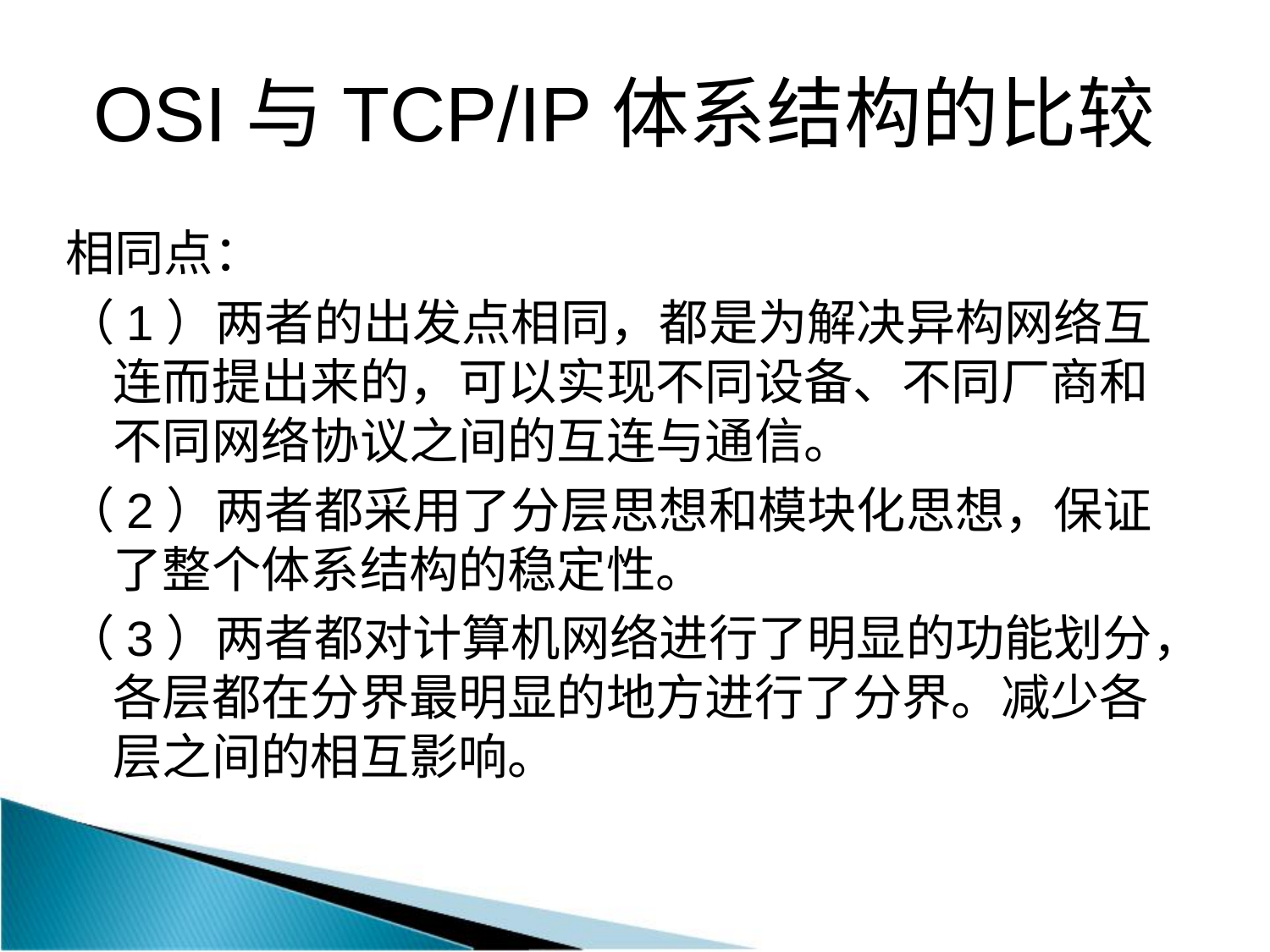

# OSI与TCP/IP体系结构的比较
相同点：
（1）两者的出发点相同，都是为解决异构网络互连而提出来的，可以实现不同设备、不同厂商和不同网络协议之间的互连与通信。
（2）两者都采用了分层思想和模块化思想，保证了整个体系结构的稳定性。
（3）两者都对计算机网络进行了明显的功能划分，各层都在分界最明显的地方进行了分界。减少各层之间的相互影响。